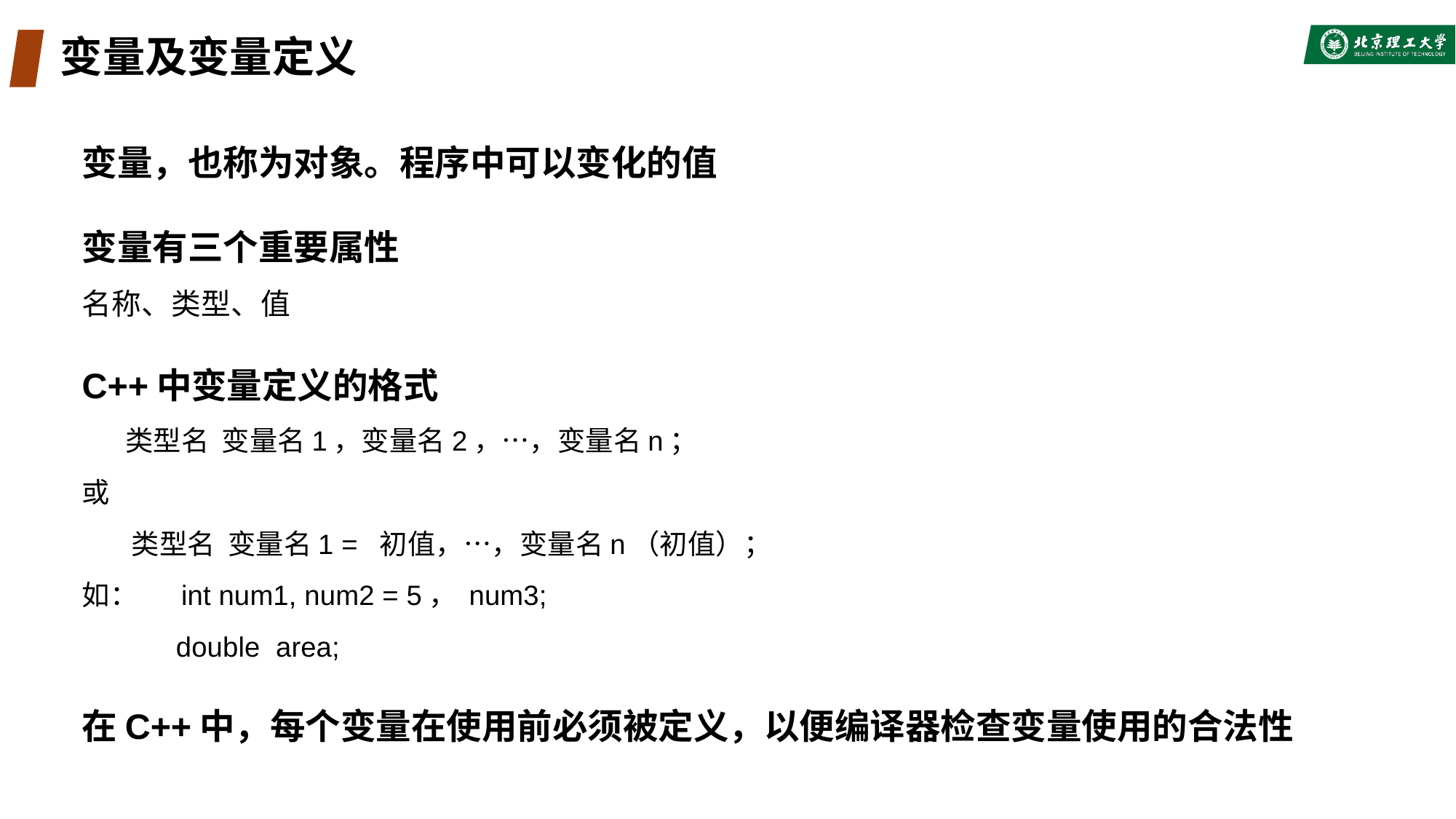

# 变量及变量定义
变量，也称为对象。程序中可以变化的值
变量有三个重要属性
名称、类型、值
C++中变量定义的格式
      类型名  变量名1，变量名2，…，变量名n；
或
       类型名  变量名1 =  初值，…，变量名n（初值）；
如：      int num1, num2 = 5， num3;
            double  area;
在C++中，每个变量在使用前必须被定义，以便编译器检查变量使用的合法性